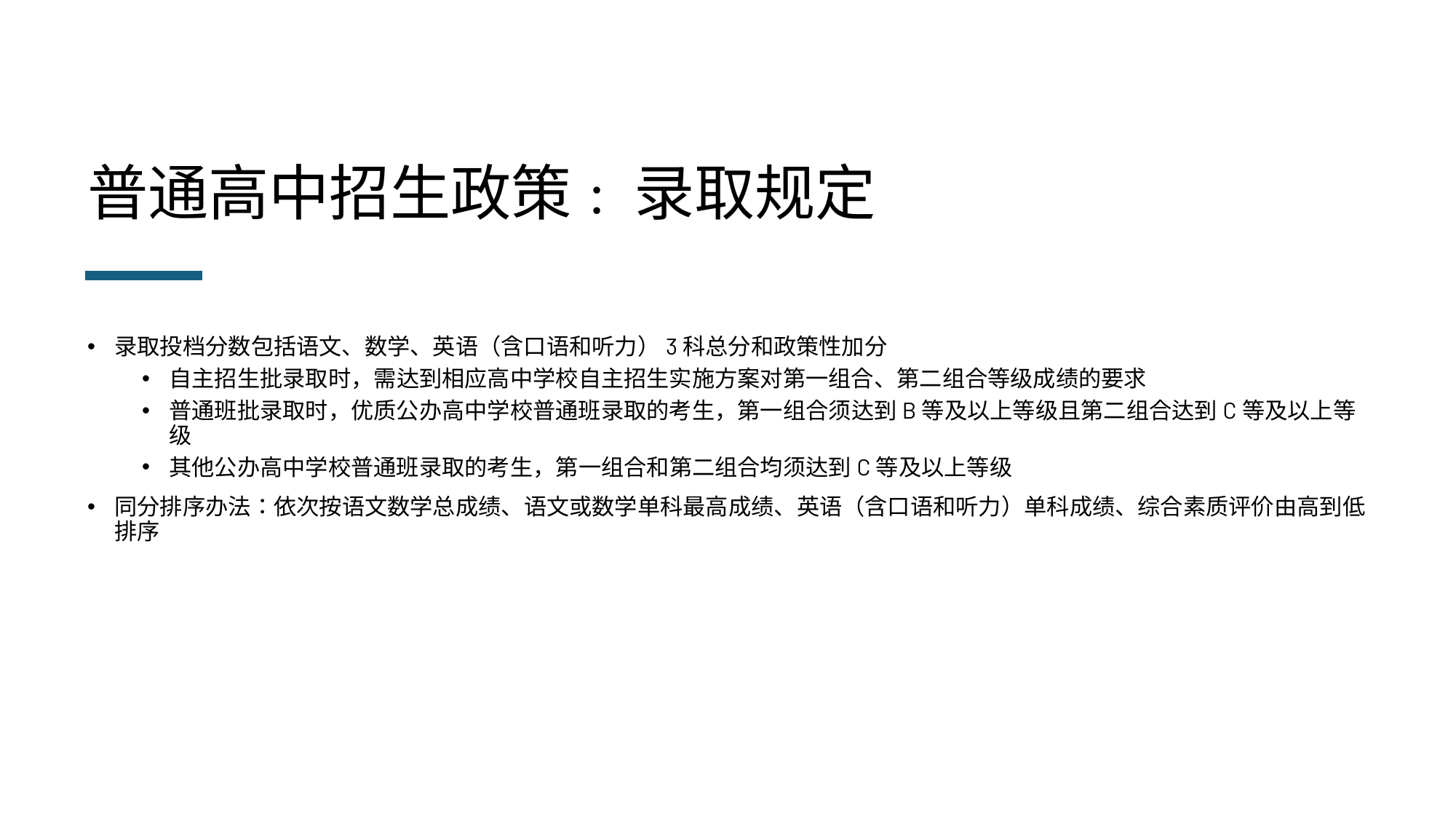

# 普通高中招生政策: 录取规定
录取投档分数包括语文、数学、英语（含口语和听力）3科总分和政策性加分
自主招生批录取时，需达到相应高中学校自主招生实施方案对第一组合、第二组合等级成绩的要求
普通班批录取时，优质公办高中学校普通班录取的考生，第一组合须达到B等及以上等级且第二组合达到C等及以上等级
其他公办高中学校普通班录取的考生，第一组合和第二组合均须达到C等及以上等级
同分排序办法：依次按语文数学总成绩、语文或数学单科最高成绩、英语（含口语和听力）单科成绩、综合素质评价由高到低排序